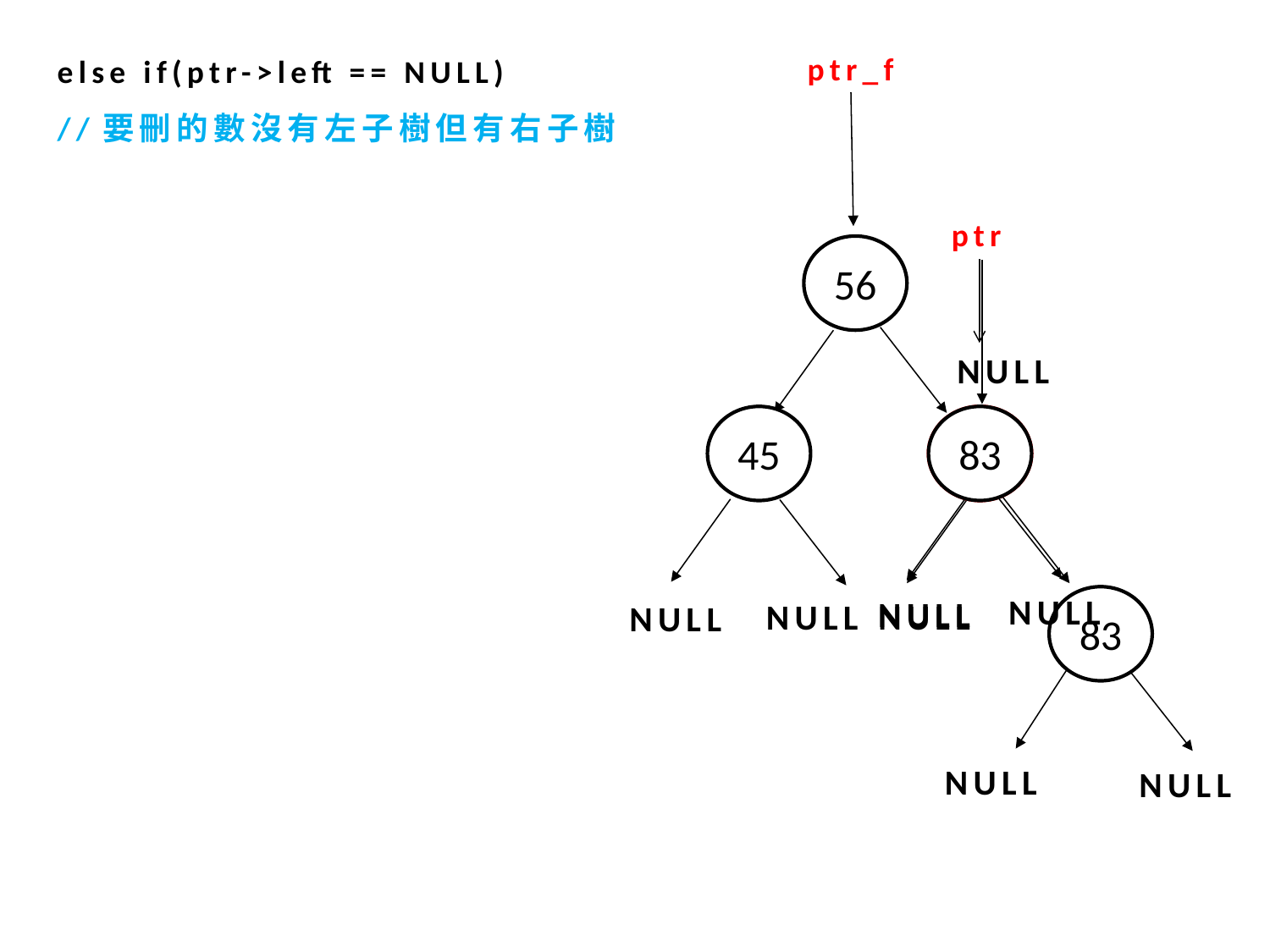

else if(ptr->left == NULL)
//要刪的數沒有左子樹但有右子樹
ptr_f
ptr
56
NULL
45
67
83
NULL
NULL
83
NULL
NULL
NULL
NULL
NULL